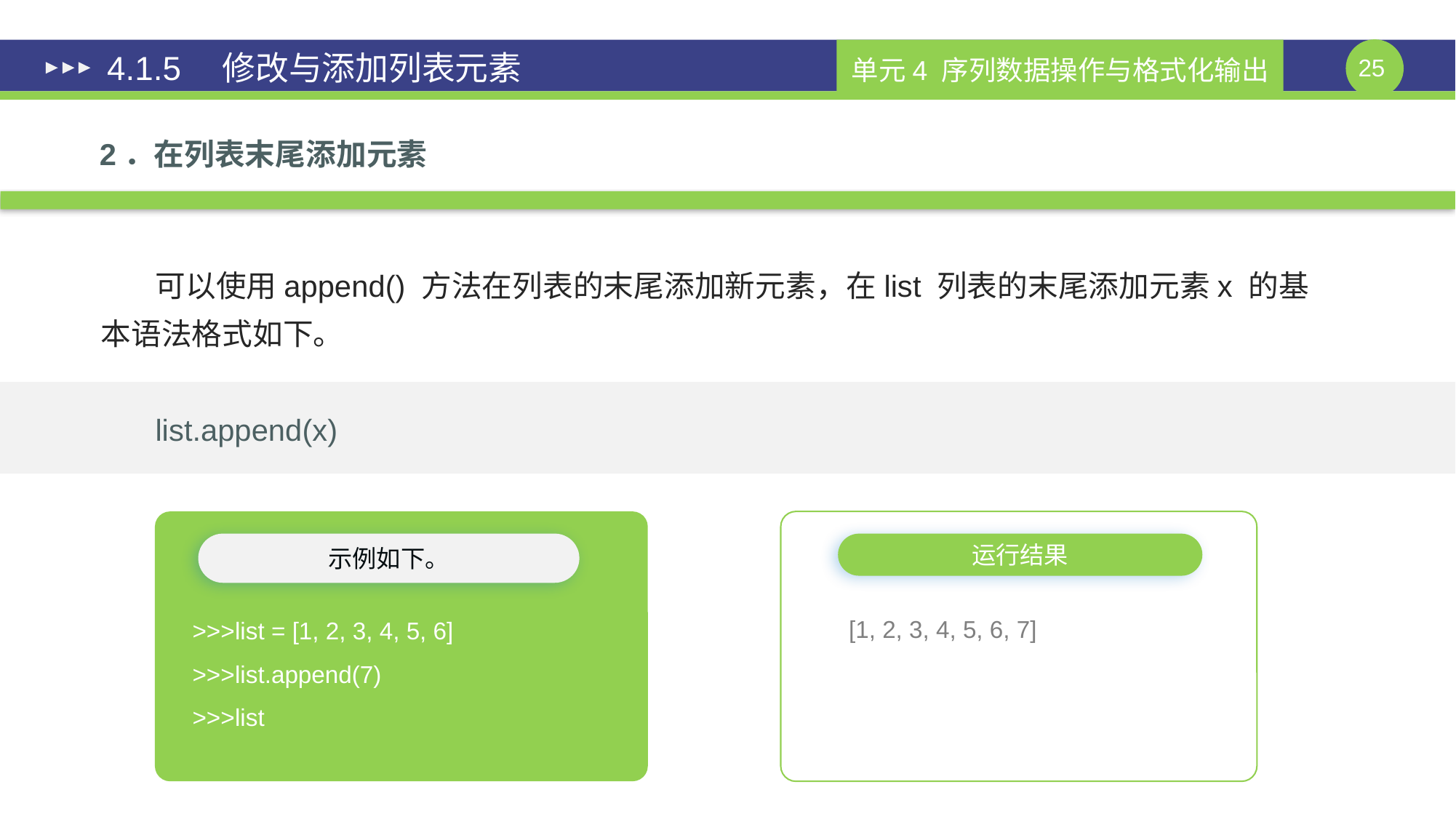

# 4.1.5　修改与添加列表元素
2．在列表末尾添加元素

可以使用append() 方法在列表的末尾添加新元素，在list 列表的末尾添加元素x 的基本语法格式如下。

list.append(x)

示例如下。
运行结果
[1, 2, 3, 4, 5, 6, 7]
>>>list = [1, 2, 3, 4, 5, 6]
>>>list.append(7)
>>>list